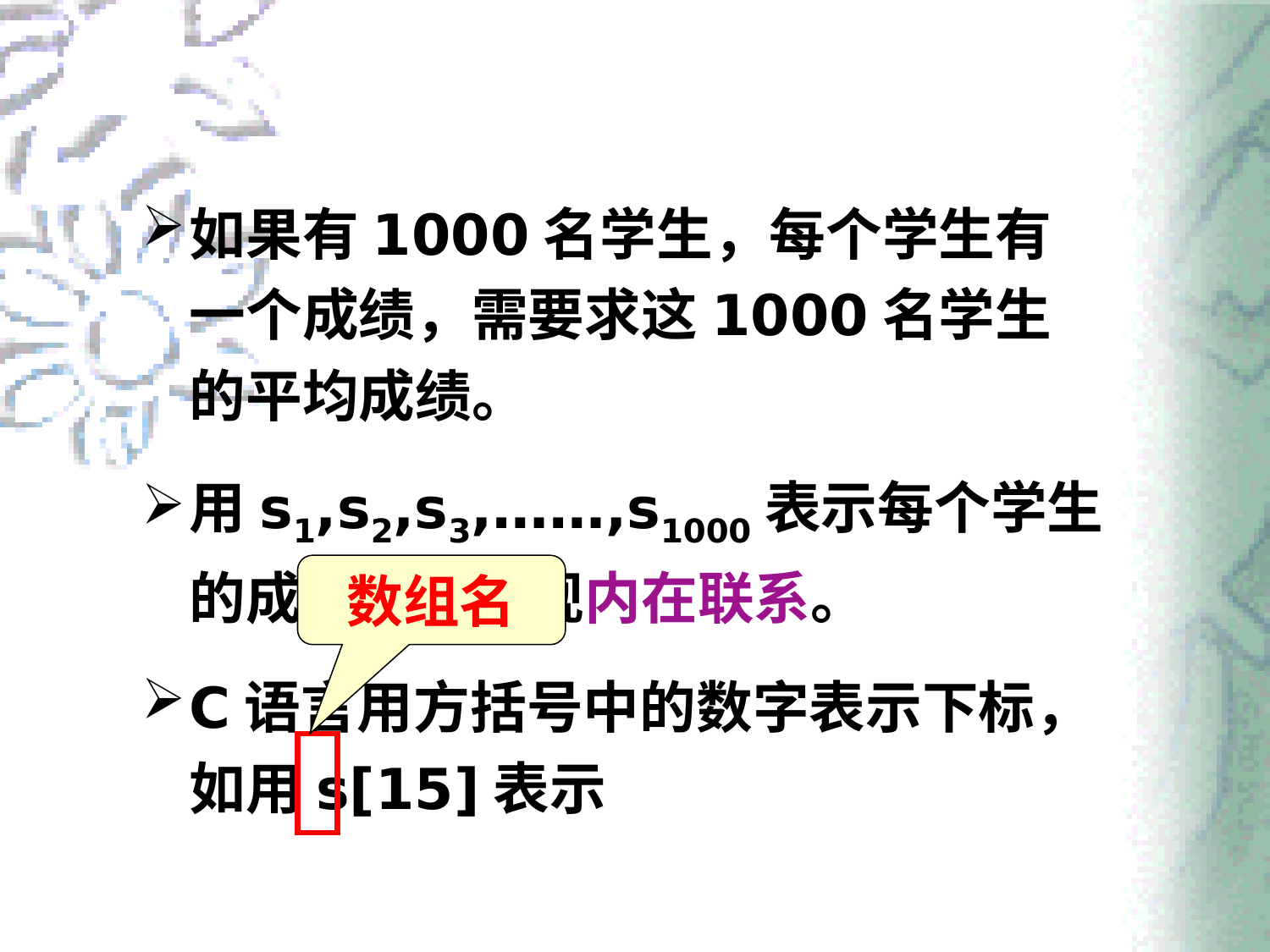

如果有1000名学生，每个学生有一个成绩，需要求这1000名学生的平均成绩。
用s1,s2,s3,……,s1000表示每个学生的成绩，能体现内在联系。
C语言用方括号中的数字表示下标，如用s[15]表示
数组名